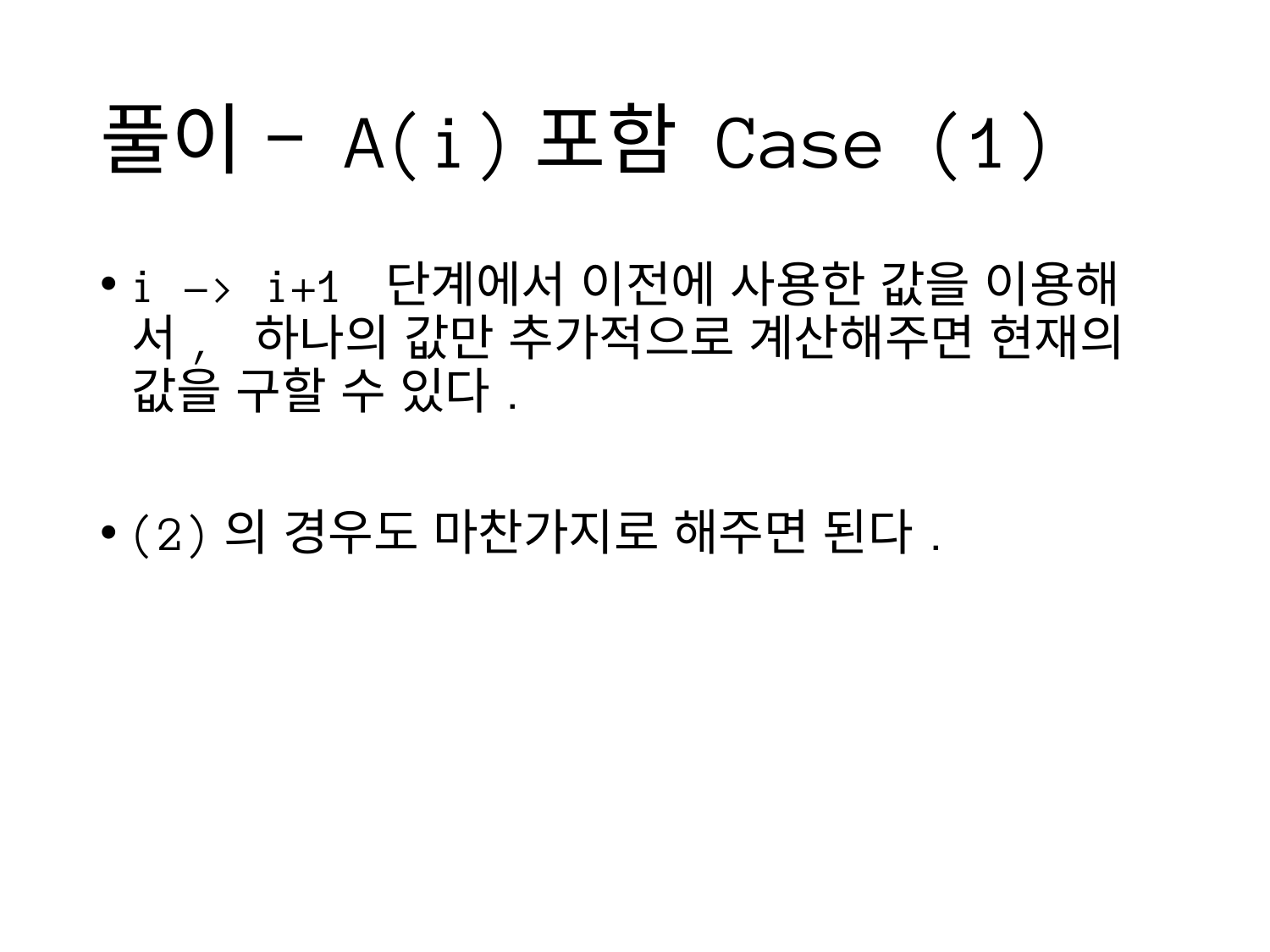

# 풀이 – A(i)포함 Case (1)
i -> i+1 단계에서 이전에 사용한 값을 이용해서, 하나의 값만 추가적으로 계산해주면 현재의 값을 구할 수 있다.

(2)의 경우도 마찬가지로 해주면 된다.